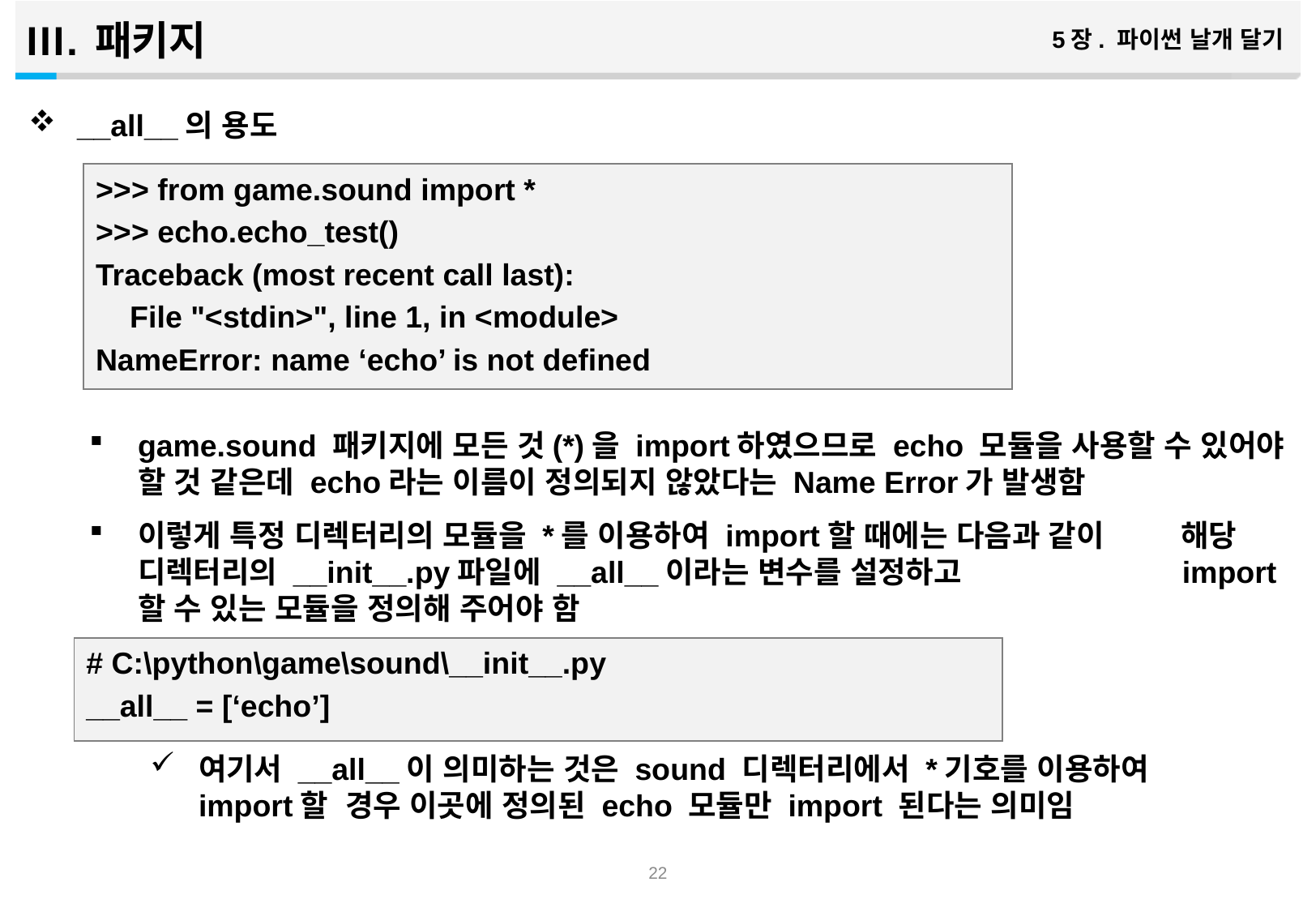

패키지
5장. 파이썬 날개 달기
__all__의 용도

game.sound 패키지에 모든 것(*)을 import하였으므로 echo 모듈을 사용할 수 있어야 할 것 같은데 echo라는 이름이 정의되지 않았다는 Name Error가 발생함
이렇게 특정 디렉터리의 모듈을 *를 이용하여 import할 때에는 다음과 같이         해당  디렉터리의 __init__.py파일에 __all__이라는 변수를 설정하고                         import할 수 있는 모듈을 정의해 주어야 함

여기서 __all__이 의미하는 것은 sound 디렉터리에서 *기호를 이용하여            import할  경우 이곳에 정의된 echo 모듈만 import 된다는 의미임
>>> from game.sound import *
>>> echo.echo_test()
Traceback (most recent call last):
    File "<stdin>", line 1, in <module>
NameError: name ‘echo’ is not defined
# C:\python\game\sound\__init__.py
__all__ = [‘echo’]
22